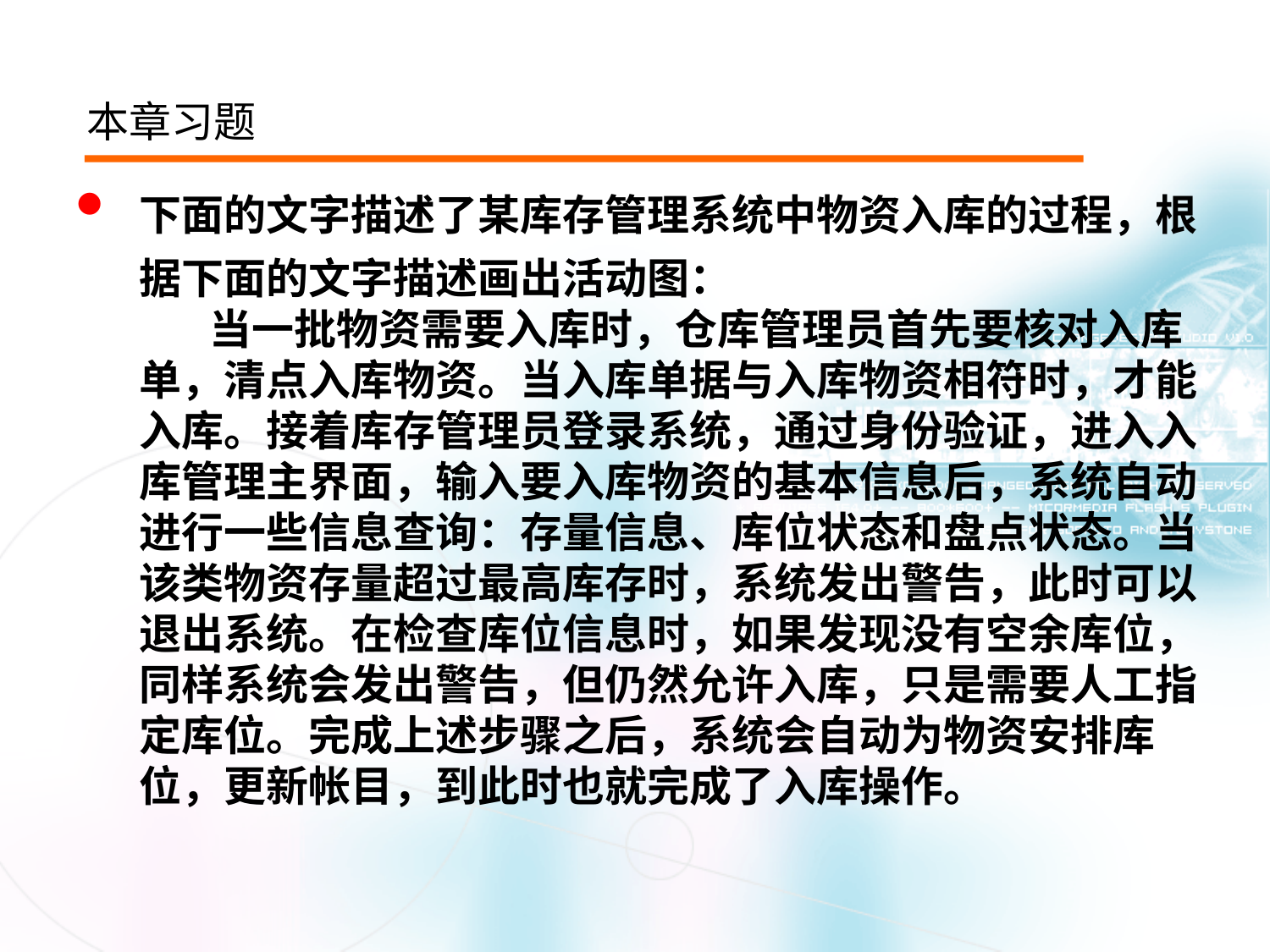

本章习题
下面的文字描述了某库存管理系统中物资入库的过程，根据下面的文字描述画出活动图：
             当一批物资需要入库时，仓库管理员首先要核对入库单，清点入库物资。当入库单据与入库物资相符时，才能入库。接着库存管理员登录系统，通过身份验证，进入入库管理主界面，输入要入库物资的基本信息后，系统自动进行一些信息查询：存量信息、库位状态和盘点状态。当该类物资存量超过最高库存时，系统发出警告，此时可以退出系统。在检查库位信息时，如果发现没有空余库位，同样系统会发出警告，但仍然允许入库，只是需要人工指定库位。完成上述步骤之后，系统会自动为物资安排库位，更新帐目，到此时也就完成了入库操作。